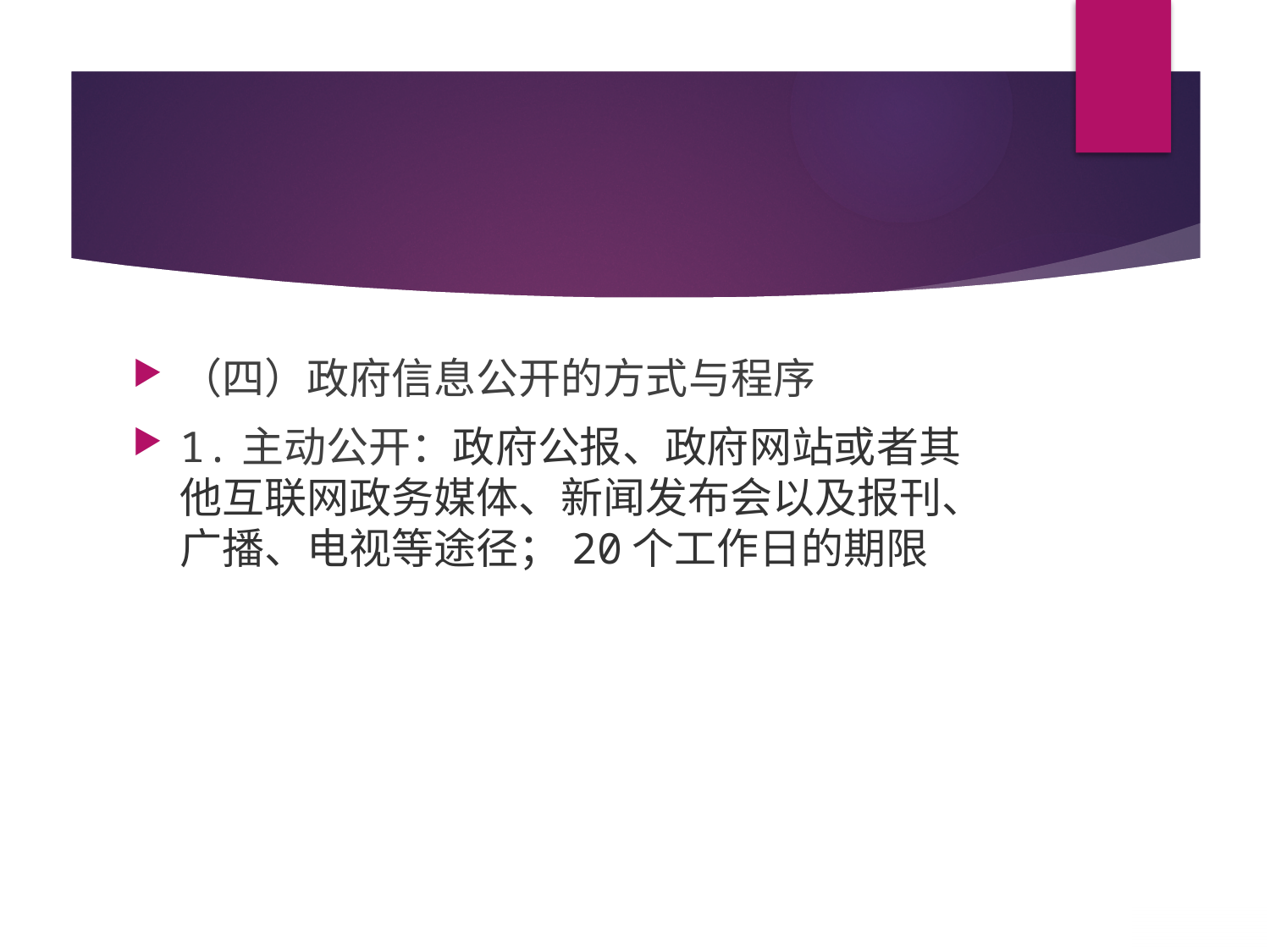

#
（四）政府信息公开的方式与程序
1.主动公开：政府公报、政府网站或者其他互联网政务媒体、新闻发布会以及报刊、广播、电视等途径；20个工作日的期限